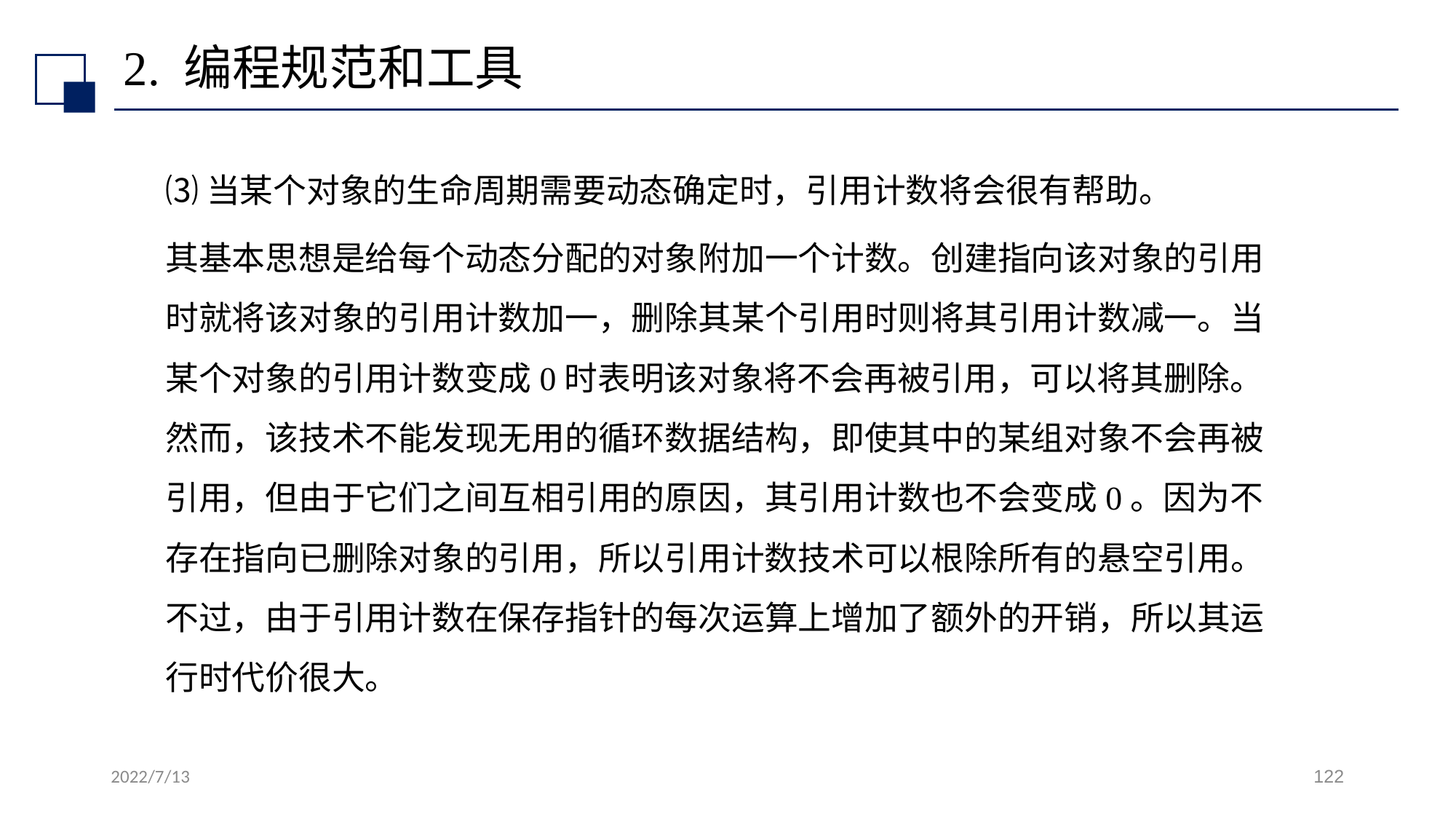

# 2. 编程规范和工具
⑶当某个对象的生命周期需要动态确定时，引用计数将会很有帮助。
其基本思想是给每个动态分配的对象附加一个计数。创建指向该对象的引用时就将该对象的引用计数加一，删除其某个引用时则将其引用计数减一。当某个对象的引用计数变成0时表明该对象将不会再被引用，可以将其删除。然而，该技术不能发现无用的循环数据结构，即使其中的某组对象不会再被引用，但由于它们之间互相引用的原因，其引用计数也不会变成0。因为不存在指向已删除对象的引用，所以引用计数技术可以根除所有的悬空引用。不过，由于引用计数在保存指针的每次运算上增加了额外的开销，所以其运行时代价很大。
2022/7/13
122